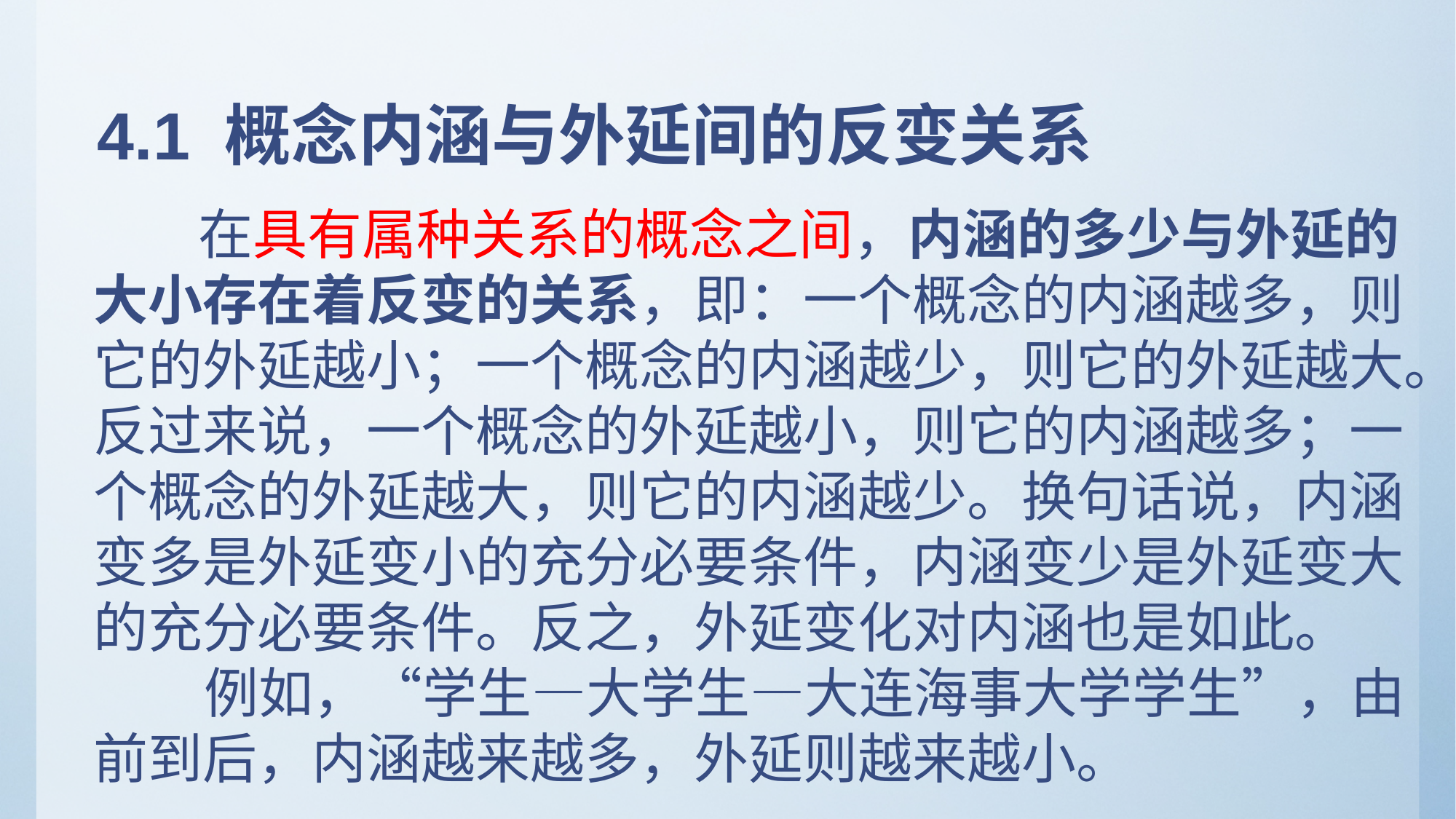

# 4.1 概念内涵与外延间的反变关系
          在具有属种关系的概念之间，内涵的多少与外延的大小存在着反变的关系，即：一个概念的内涵越多，则它的外延越小；一个概念的内涵越少，则它的外延越大。反过来说，一个概念的外延越小，则它的内涵越多；一个概念的外延越大，则它的内涵越少。换句话说，内涵变多是外延变小的充分必要条件，内涵变少是外延变大的充分必要条件。反之，外延变化对内涵也是如此。
        例如，“学生—大学生—大连海事大学学生”，由前到后，内涵越来越多，外延则越来越小。